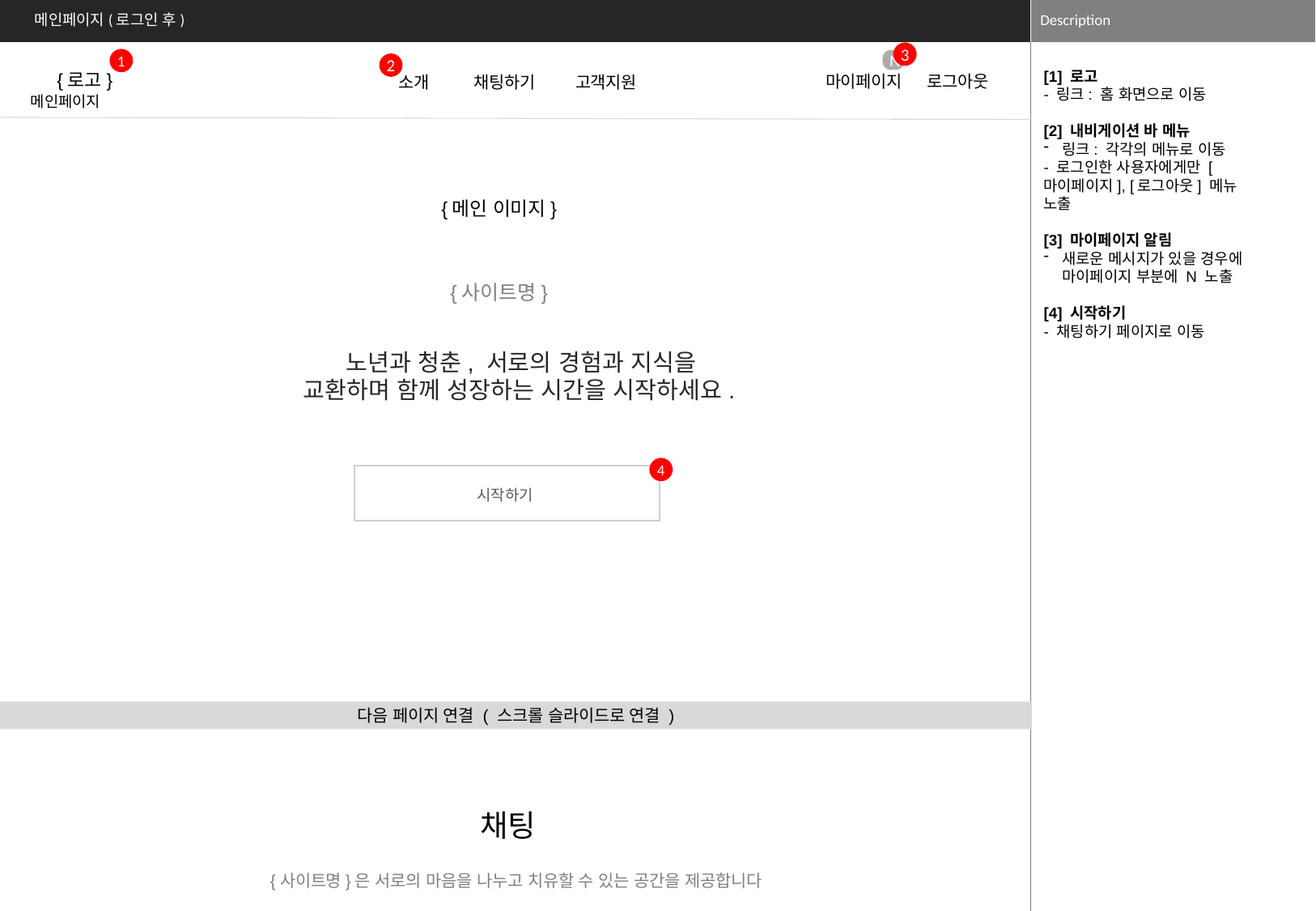

메인페이지(로그인 후)

[1] 로고
- 링크: 홈 화면으로 이동

[2] 내비게이션 바 메뉴
링크: 각각의 메뉴로 이동
- 로그인한 사용자에게만 [마이페이지], [로그아웃] 메뉴 노출

[3] 마이페이지 알림
새로운 메시지가 있을 경우에  마이페이지 부분에 N 노출

[4] 시작하기
- 채팅하기 페이지로 이동
3
1
N
2

{로고}
마이페이지
로그아웃
소개
채팅하기
고객지원
메인페이지
{메인 이미지}
{사이트명}
 노년과 청춘, 서로의 경험과 지식을
교환하며 함께 성장하는 시간을 시작하세요.
4

시작하기
다음 페이지 연결 ( 스크롤 슬라이드로 연결 )
채팅
{사이트명}은 서로의 마음을 나누고 치유할 수 있는 공간을 제공합니다